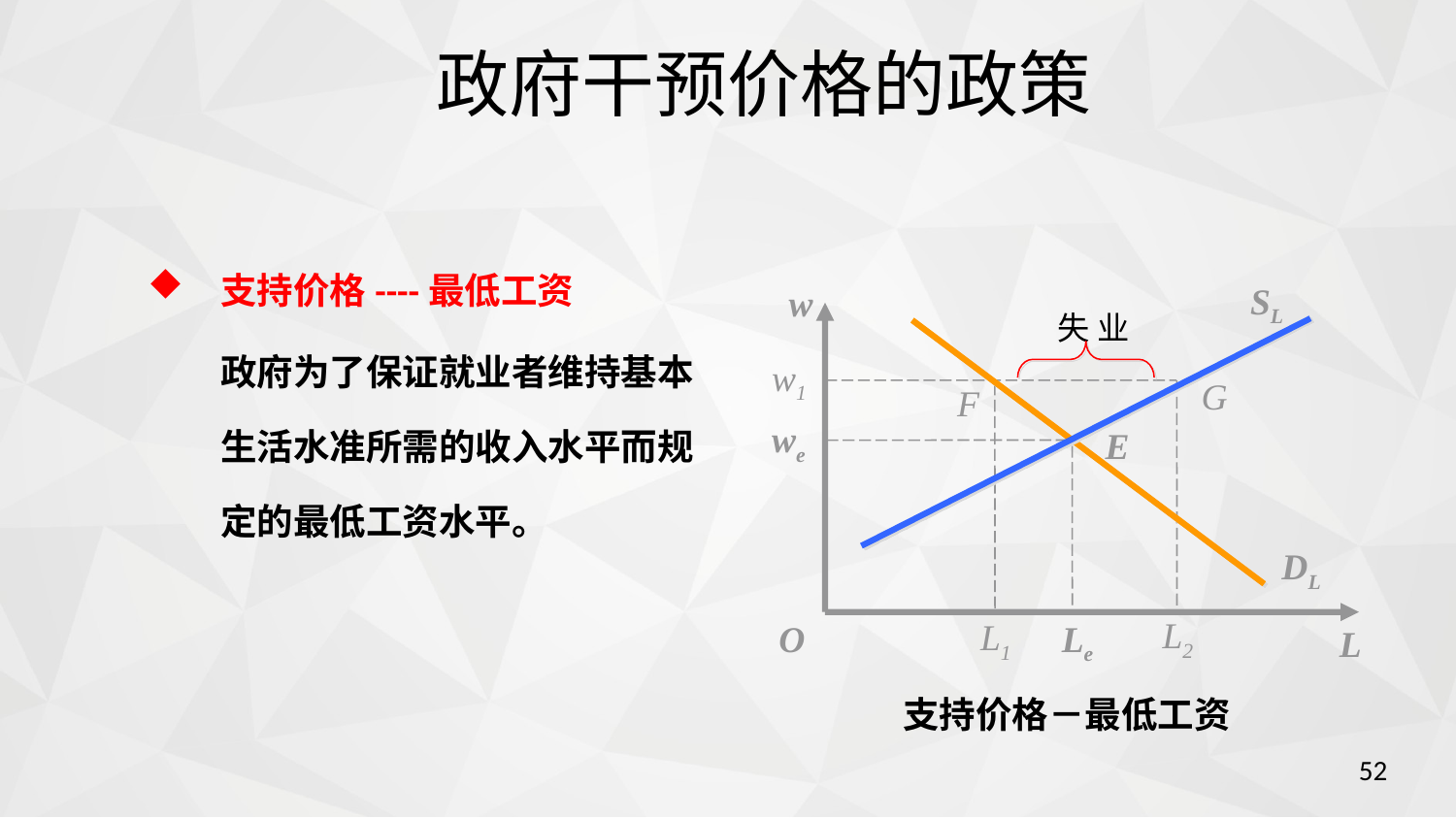

政府干预价格的政策
支持价格----最低工资
	政府为了保证就业者维持基本生活水准所需的收入水平而规定的最低工资水平。
SL
w

 失 业

w1
G
F

L2
L1
we
E

DL
Le
O

L
支持价格－最低工资
 52